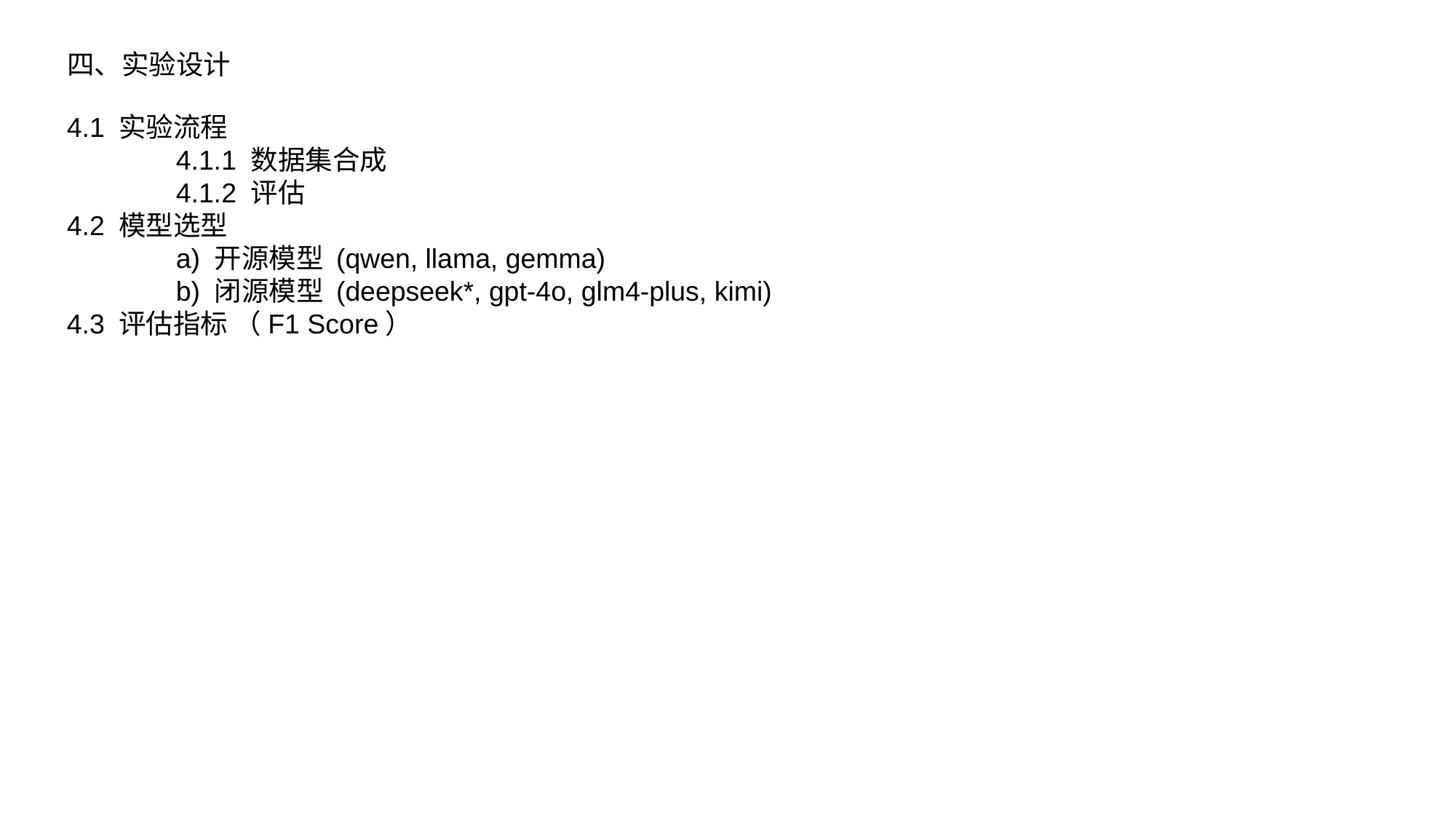

四、实验设计
4.1 实验流程
	4.1.1 数据集合成
	4.1.2 评估
4.2 模型选型
	a) 开源模型 (qwen, llama, gemma)
	b) 闭源模型 (deepseek*, gpt-4o, glm4-plus, kimi)
4.3 评估指标 （F1 Score）